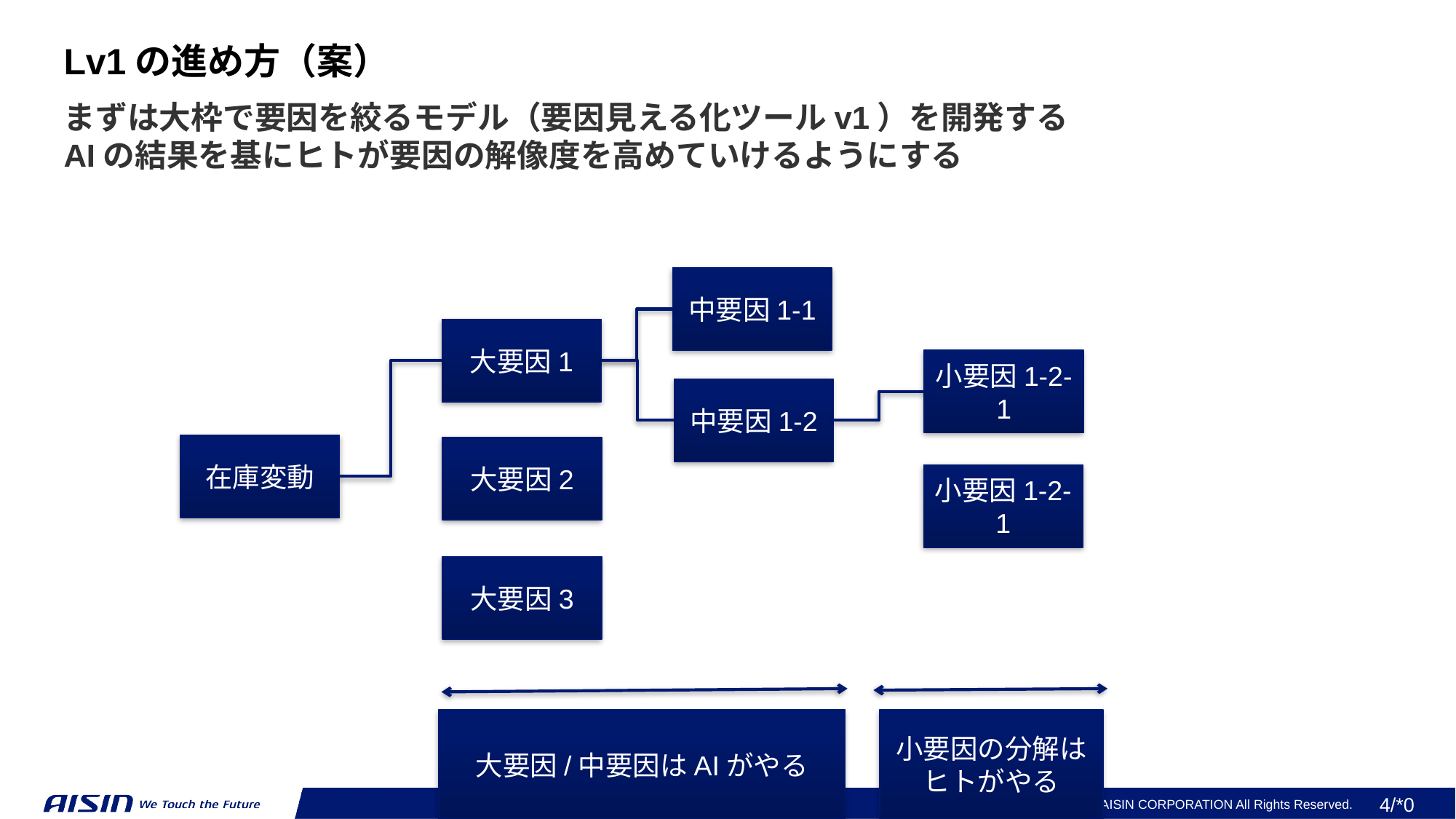

Lv1の進め方（案）
まずは大枠で要因を絞るモデル（要因見える化ツールv1）を開発する
AIの結果を基にヒトが要因の解像度を高めていけるようにする
中要因1-1
大要因1
小要因1-2-1
中要因1-2
在庫変動
大要因2
小要因1-2-1
大要因3
大要因/中要因はAIがやる
小要因の分解はヒトがやる
2024年 3月 6日